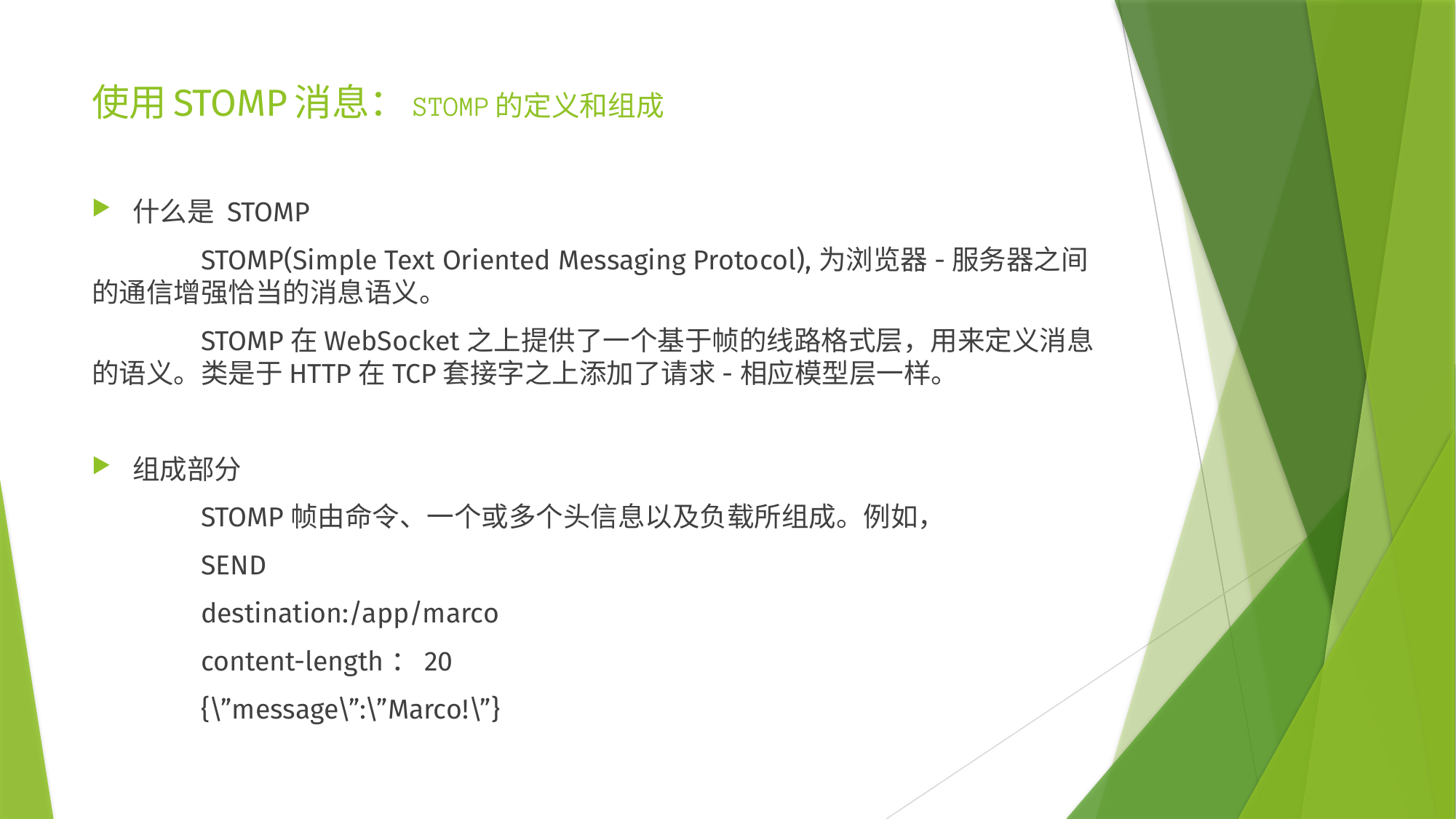

# 使用STOMP消息：STOMP的定义和组成
什么是 STOMP
	STOMP(Simple Text Oriented Messaging Protocol),为浏览器-服务器之间的通信增强恰当的消息语义。
	STOMP在WebSocket之上提供了一个基于帧的线路格式层，用来定义消息的语义。类是于HTTP在TCP套接字之上添加了请求-相应模型层一样。

组成部分
	STOMP帧由命令、一个或多个头信息以及负载所组成。例如，
	SEND
	destination:/app/marco
	content-length：20
	{\”message\”:\”Marco!\”}